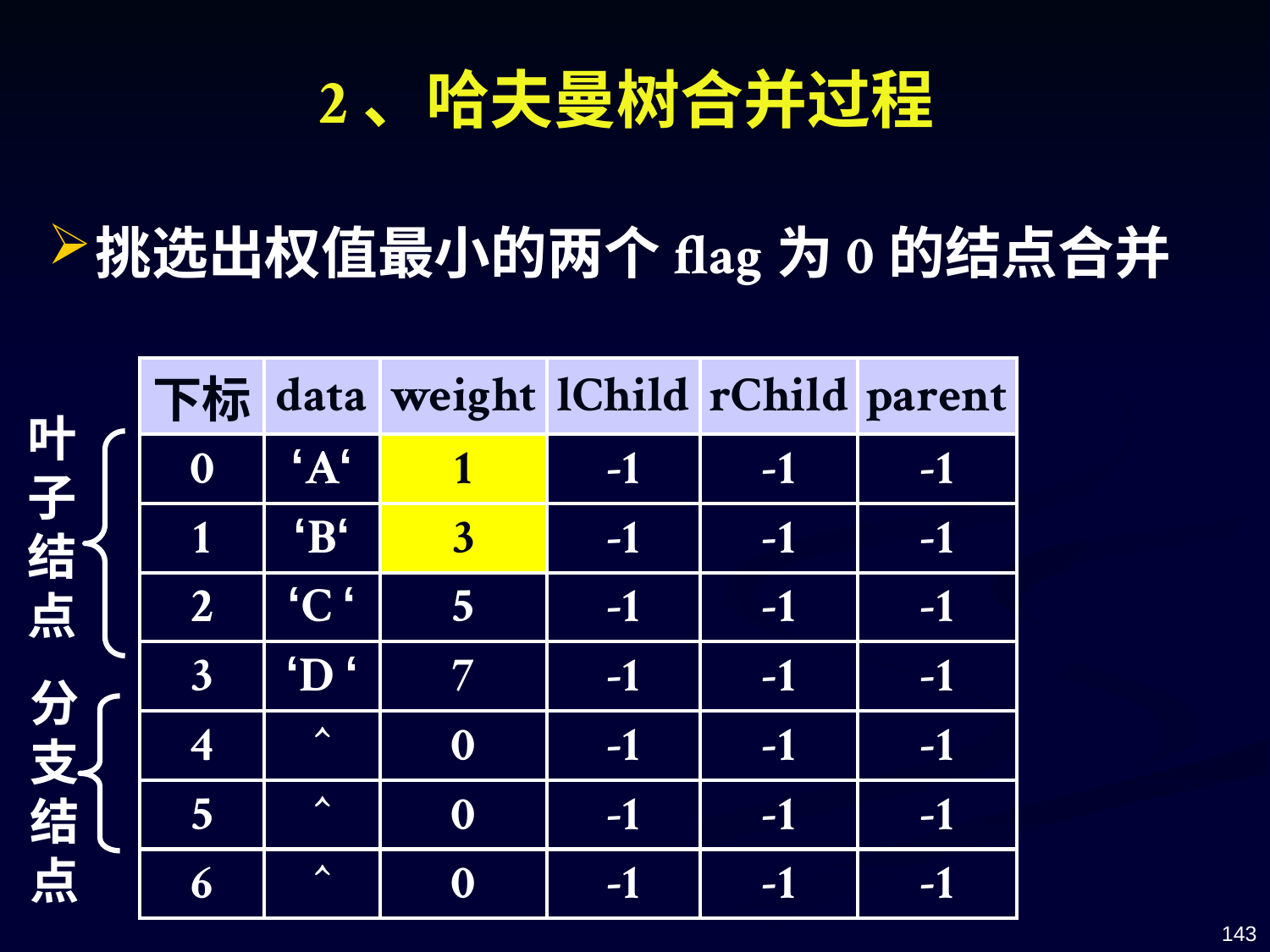

# 2、哈夫曼树合并过程
挑选出权值最小的两个flag为0的结点合并
| 下标 | data | weight | lChild | rChild | parent |
| --- | --- | --- | --- | --- | --- |
| 0 | ‘A‘ | 1 | -1 | -1 | -1 |
| 1 | ‘B‘ | 3 | -1 | -1 | -1 |
| 2 | ‘C ‘ | 5 | -1 | -1 | -1 |
| 3 | ‘D ‘ | 7 | -1 | -1 | -1 |
| 4 | ^ | 0 | -1 | -1 | -1 |
| 5 | ^ | 0 | -1 | -1 | -1 |
| 6 | ^ | 0 | -1 | -1 | -1 |
叶子结点

分支结点

143